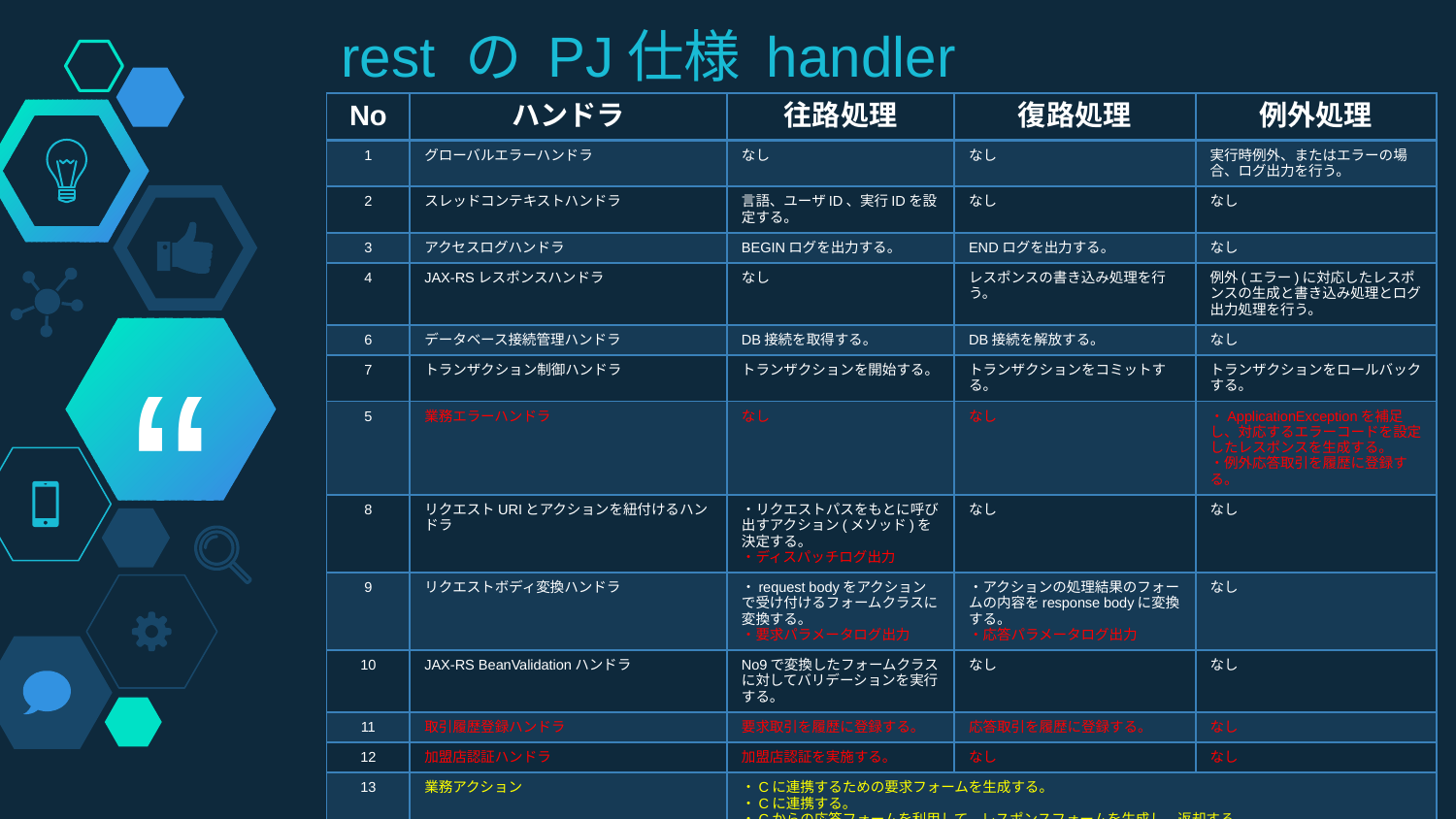

rest の PJ仕様 handler
| No | ハンドラ | 往路処理 | 復路処理 | 例外処理 |
| --- | --- | --- | --- | --- |
| 1 | グローバルエラーハンドラ | なし | なし | 実行時例外、またはエラーの場合、ログ出力を行う。 |
| 2 | スレッドコンテキストハンドラ | 言語、ユーザID、実行IDを設定する。 | なし | なし |
| 3 | アクセスログハンドラ | BEGINログを出力する。 | ENDログを出力する。 | なし |
| 4 | JAX-RSレスポンスハンドラ | なし | レスポンスの書き込み処理を行う。 | 例外(エラー)に対応したレスポンスの生成と書き込み処理とログ出力処理を行う。 |
| 6 | データベース接続管理ハンドラ | DB接続を取得する。 | DB接続を解放する。 | なし |
| 7 | トランザクション制御ハンドラ | トランザクションを開始する。 | トランザクションをコミットする。 | トランザクションをロールバックする。 |
| 5 | 業務エラーハンドラ | なし | なし | ・ApplicationExceptionを補足し、対応するエラーコードを設定したレスポンスを生成する。 ・例外応答取引を履歴に登録する。 |
| 8 | リクエストURIとアクションを紐付けるハンドラ | ・リクエストパスをもとに呼び出すアクション(メソッド)を決定する。 ・ディスパッチログ出力 | なし | なし |
| 9 | リクエストボディ変換ハンドラ | ・request bodyをアクションで受け付けるフォームクラスに変換する。 ・要求パラメータログ出力 | ・アクションの処理結果のフォームの内容をresponse bodyに変換する。 ・応答パラメータログ出力 | なし |
| 10 | JAX-RS BeanValidationハンドラ | No9で変換したフォームクラスに対してバリデーションを実行する。 | なし | なし |
| 11 | 取引履歴登録ハンドラ | 要求取引を履歴に登録する。 | 応答取引を履歴に登録する。 | なし |
| 12 | 加盟店認証ハンドラ | 加盟店認証を実施する。 | なし | なし |
| 13 | 業務アクション | ・Cに連携するための要求フォームを生成する。 ・Cに連携する。 ・Cからの応答フォームを利用して、レスポンスフォームを生成し、返却する。 |  |  |